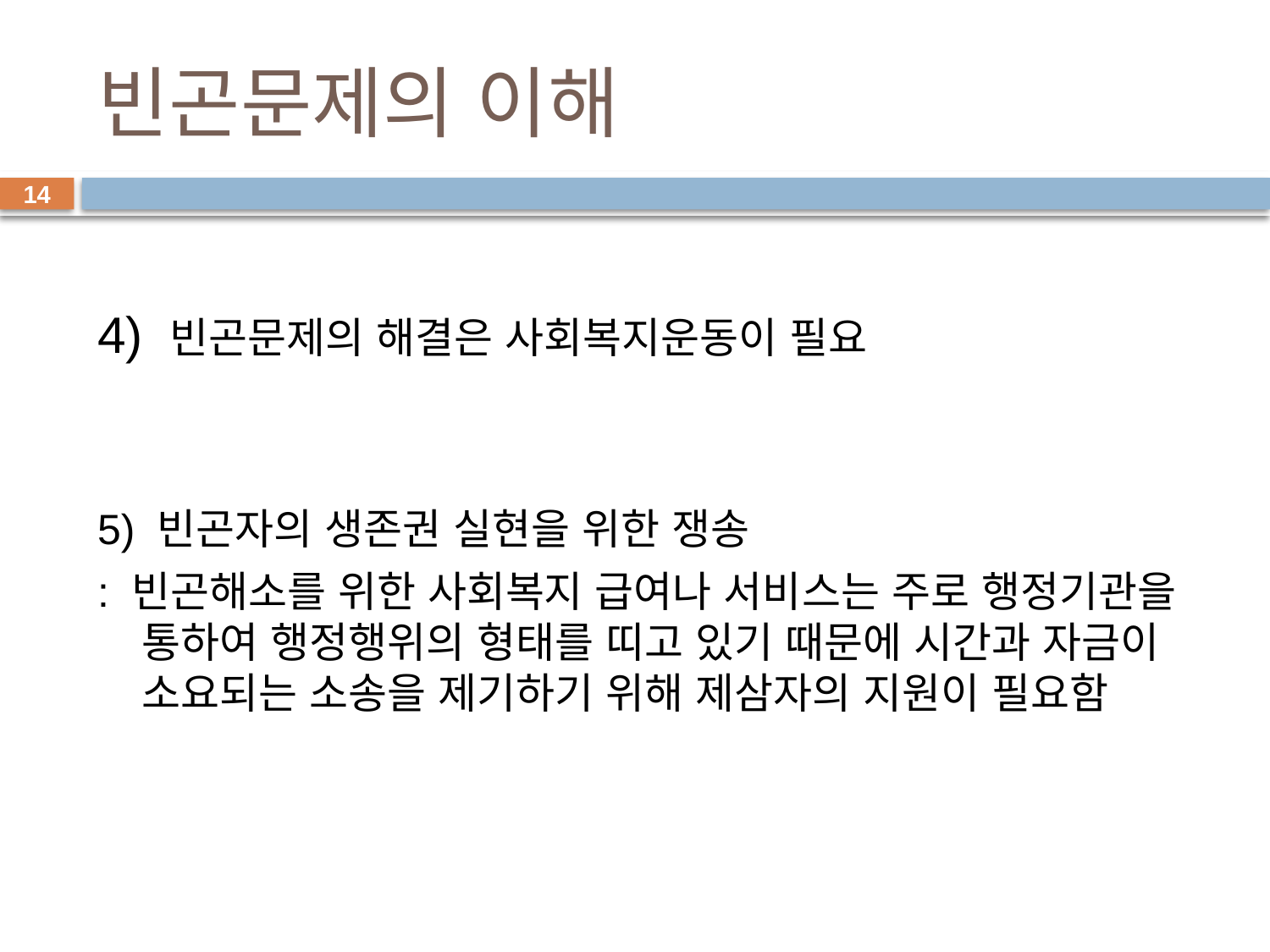

# 빈곤문제의 이해
14

4) 빈곤문제의 해결은 사회복지운동이 필요

5) 빈곤자의 생존권 실현을 위한 쟁송
: 빈곤해소를 위한 사회복지 급여나 서비스는 주로 행정기관을 통하여 행정행위의 형태를 띠고 있기 때문에 시간과 자금이 소요되는 소송을 제기하기 위해 제삼자의 지원이 필요함